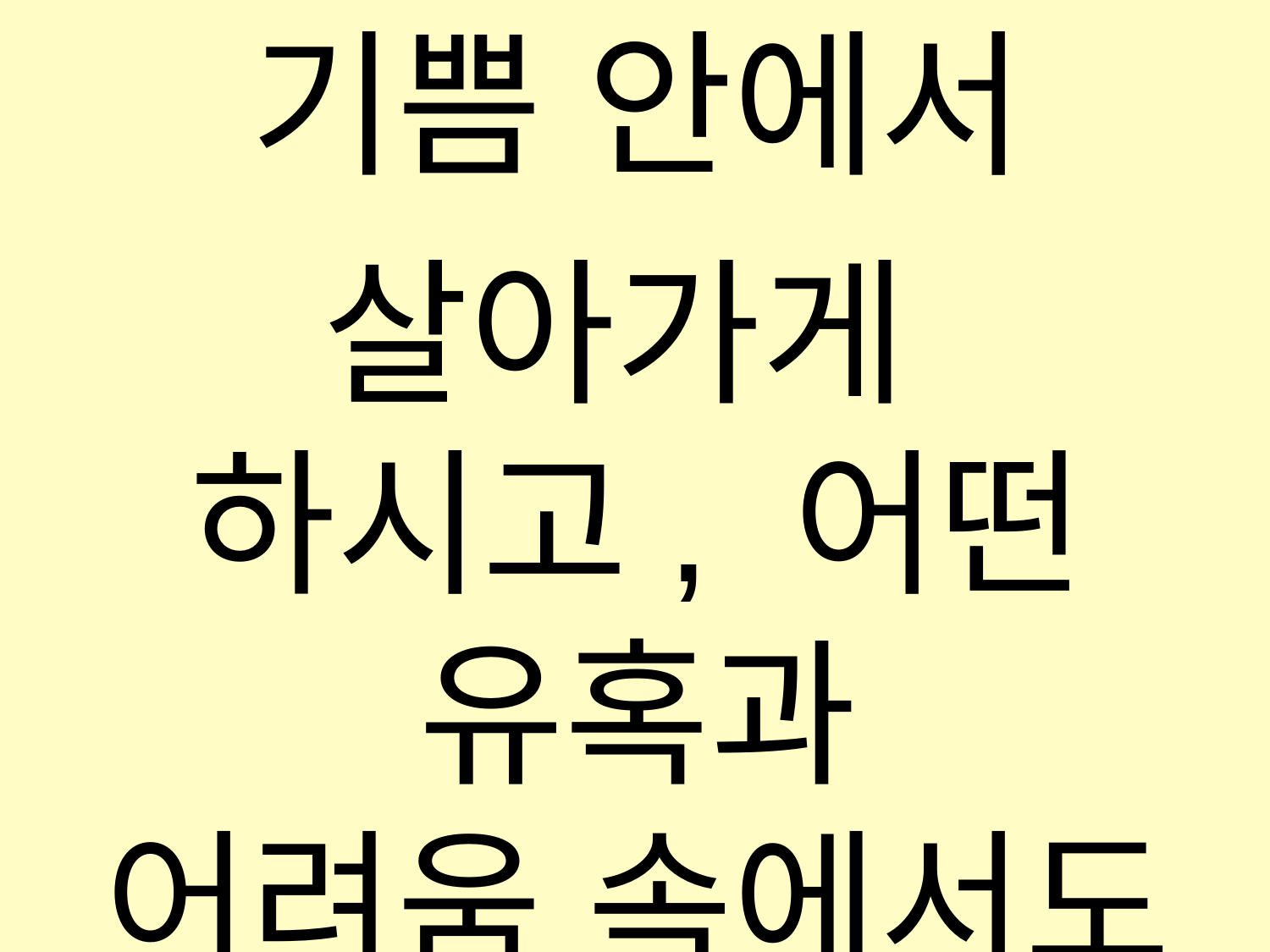

기쁨 안에서 살아가게
하시고, 어떤 유혹과
어려움 속에서도 주님을
따를 수 있도록
은총 내려 주세요.